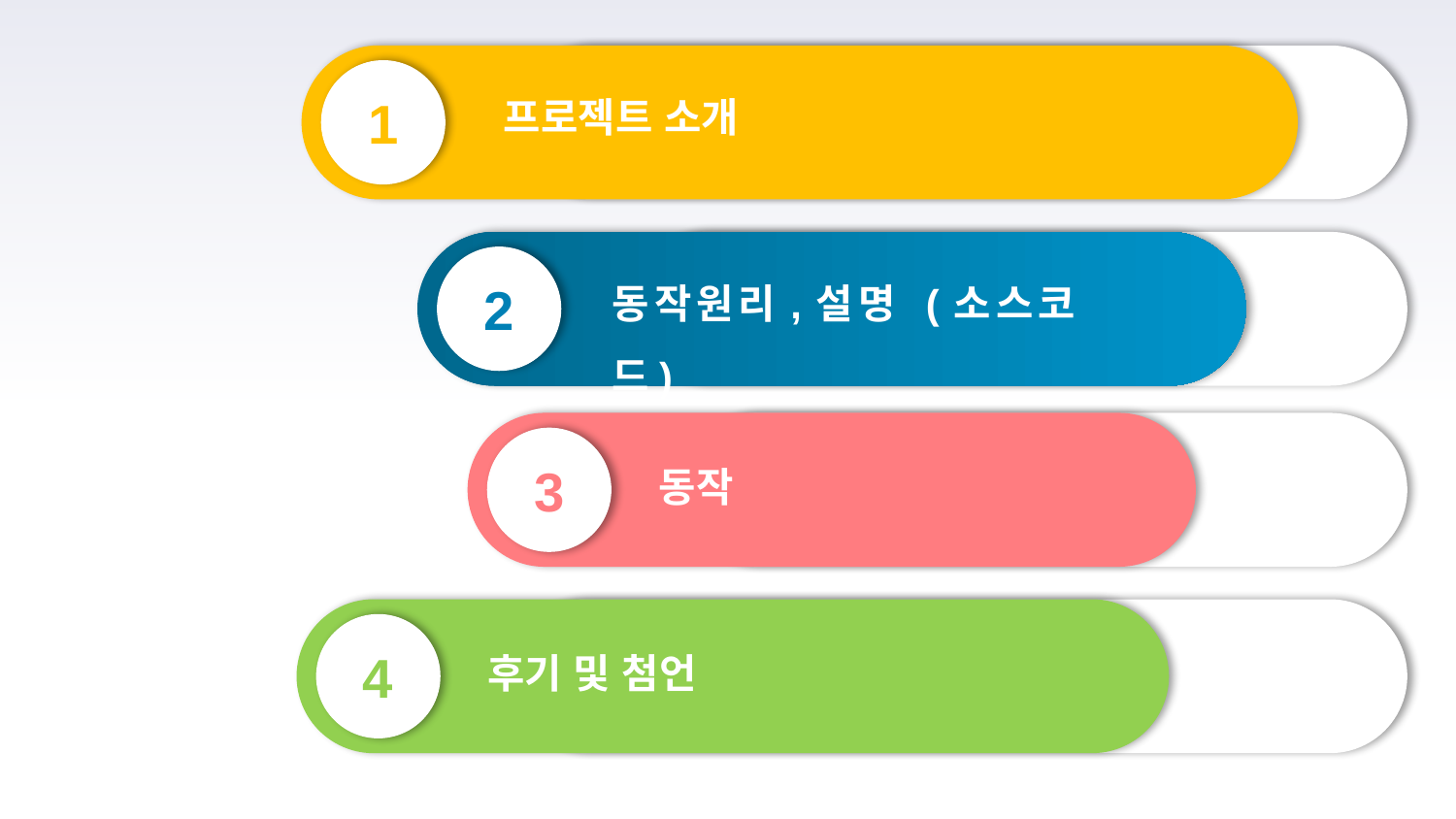

1
프로젝트 소개

2
동작원리,설명 (소스코드)

3
동작

4
후기 및 첨언